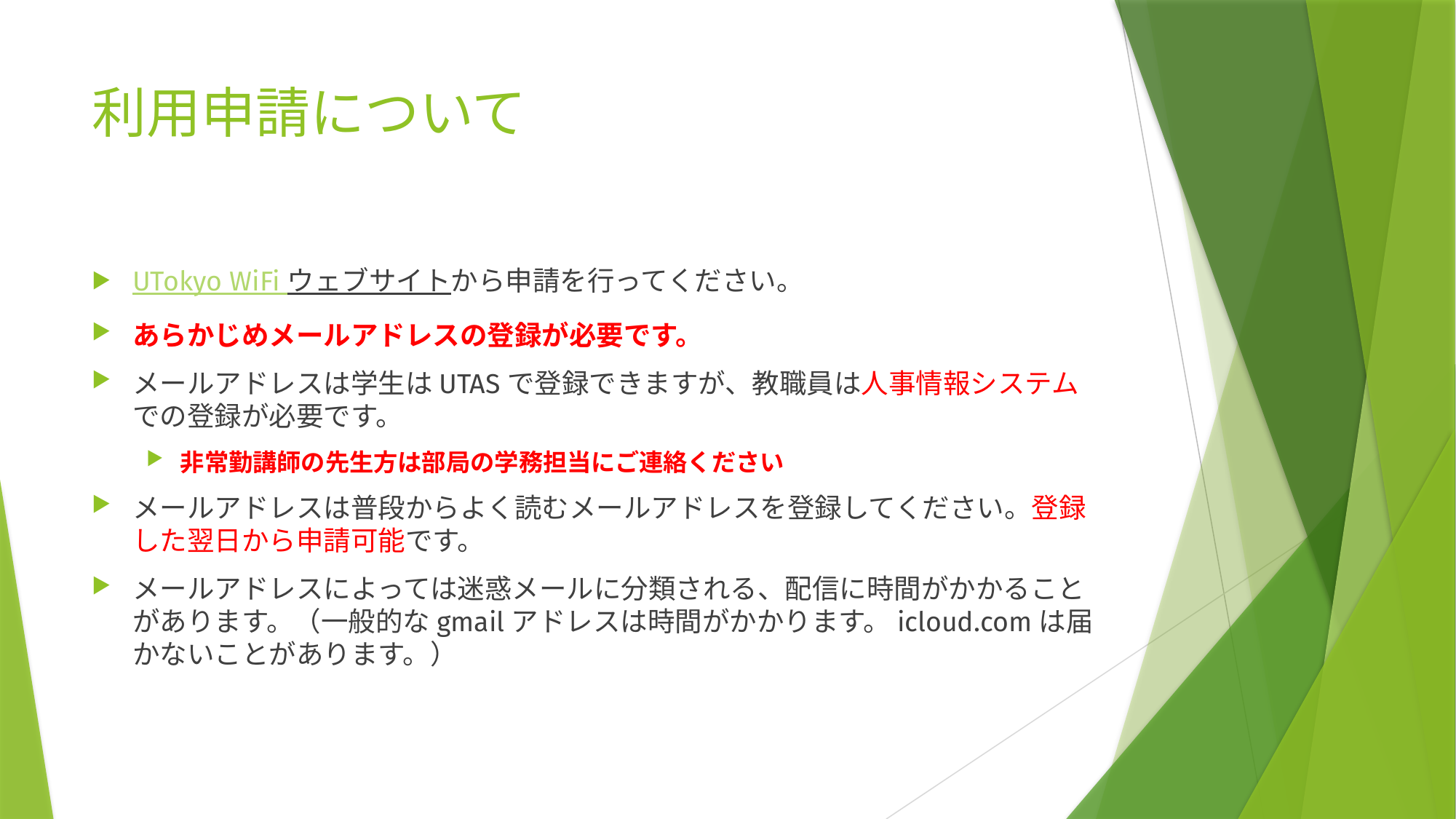

# 利用申請について
UTokyo WiFi ウェブサイトから申請を行ってください。
あらかじめメールアドレスの登録が必要です。
メールアドレスは学生はUTASで登録できますが、教職員は人事情報システムでの登録が必要です。
非常勤講師の先生方は部局の学務担当にご連絡ください
メールアドレスは普段からよく読むメールアドレスを登録してください。登録した翌日から申請可能です。
メールアドレスによっては迷惑メールに分類される、配信に時間がかかることがあります。（一般的なgmailアドレスは時間がかかります。icloud.comは届かないことがあります。）